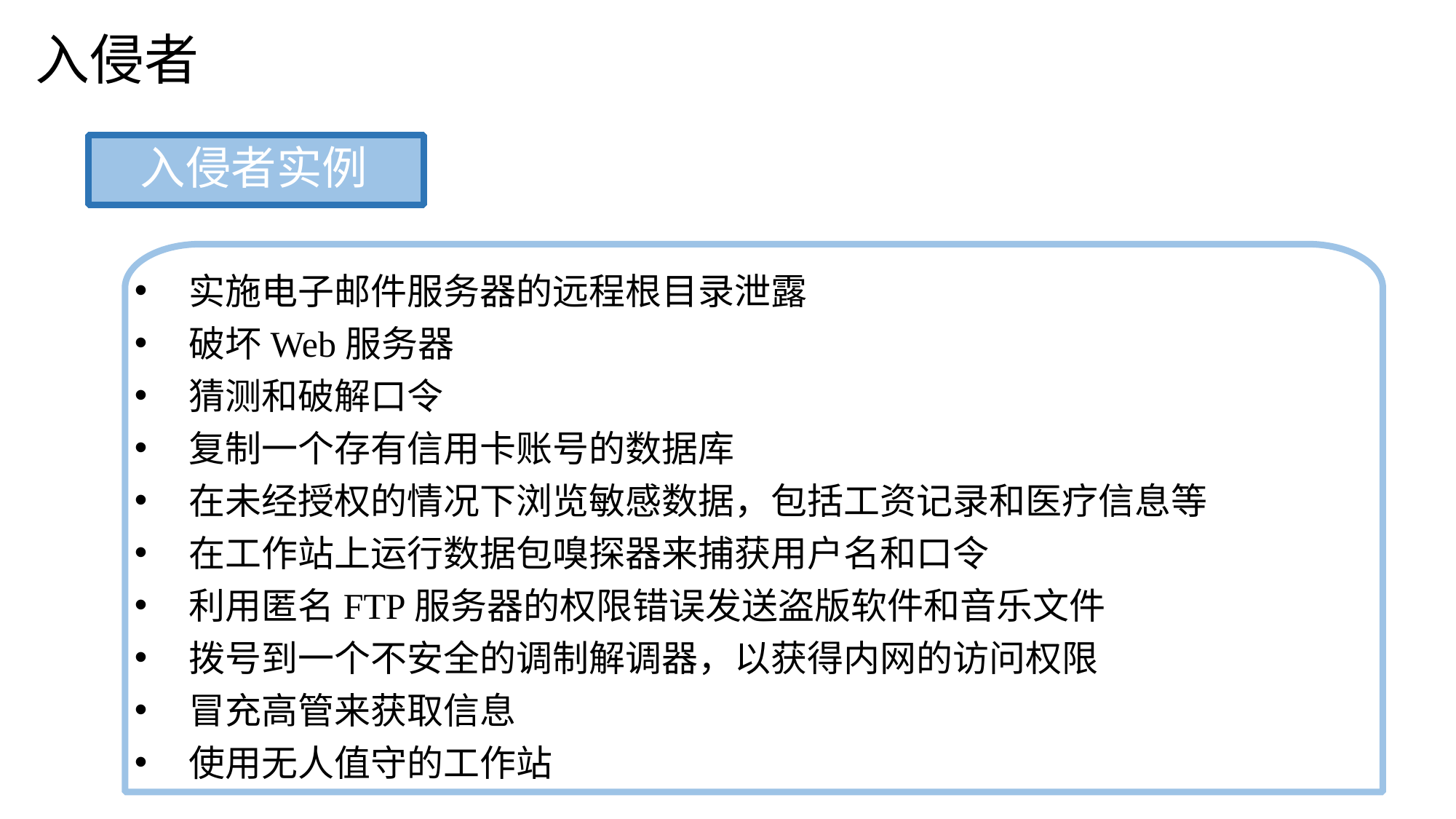

入侵者
入侵者实例
实施电子邮件服务器的远程根目录泄露
破坏Web服务器
猜测和破解口令
复制一个存有信用卡账号的数据库
在未经授权的情况下浏览敏感数据，包括工资记录和医疗信息等
在工作站上运行数据包嗅探器来捕获用户名和口令
利用匿名FTP服务器的权限错误发送盗版软件和音乐文件
拨号到一个不安全的调制解调器，以获得内网的访问权限
冒充高管来获取信息
使用无人值守的工作站